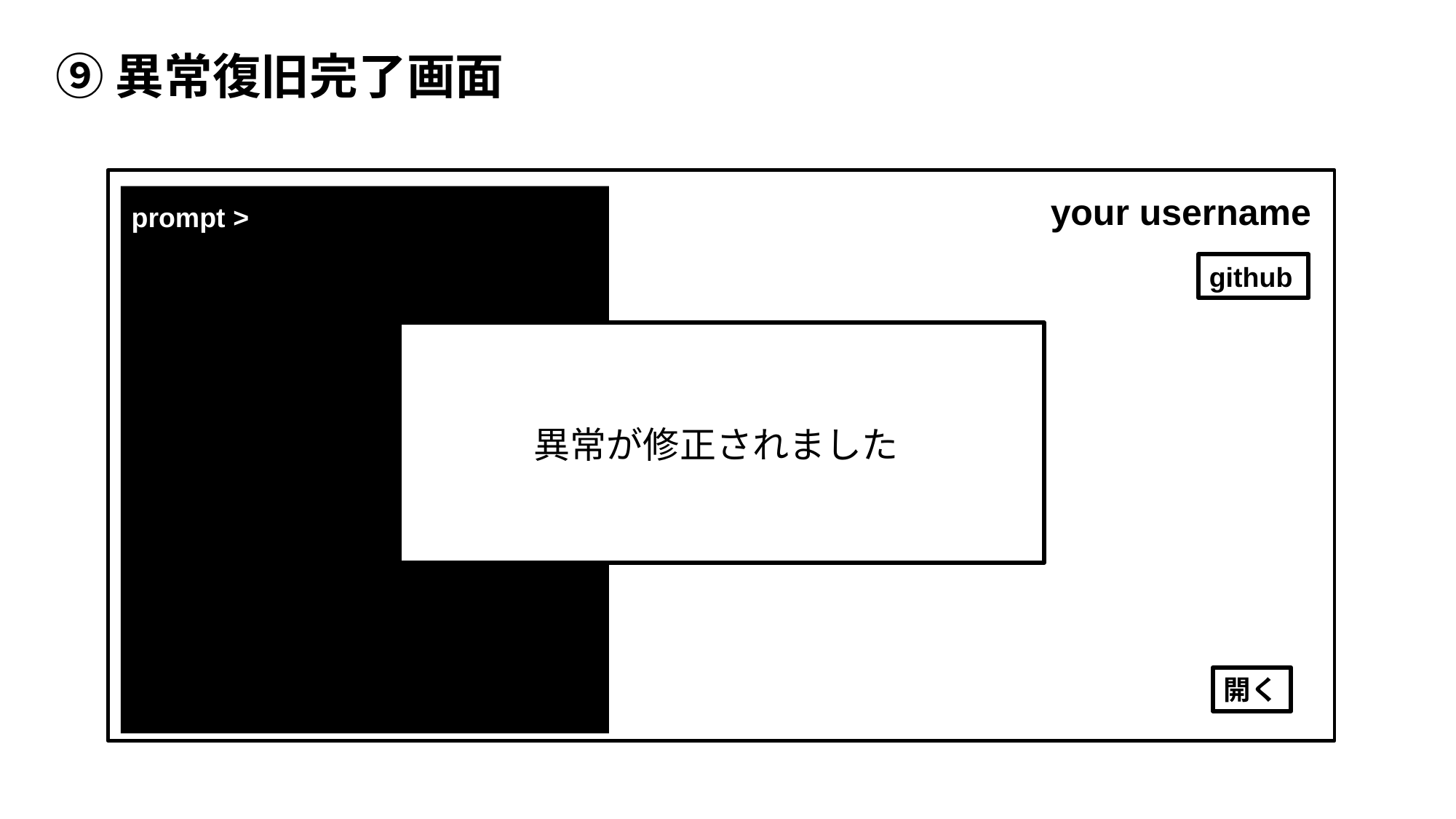

⑨異常復旧完了画面

your username

prompt >
github

異常が修正されました
開く